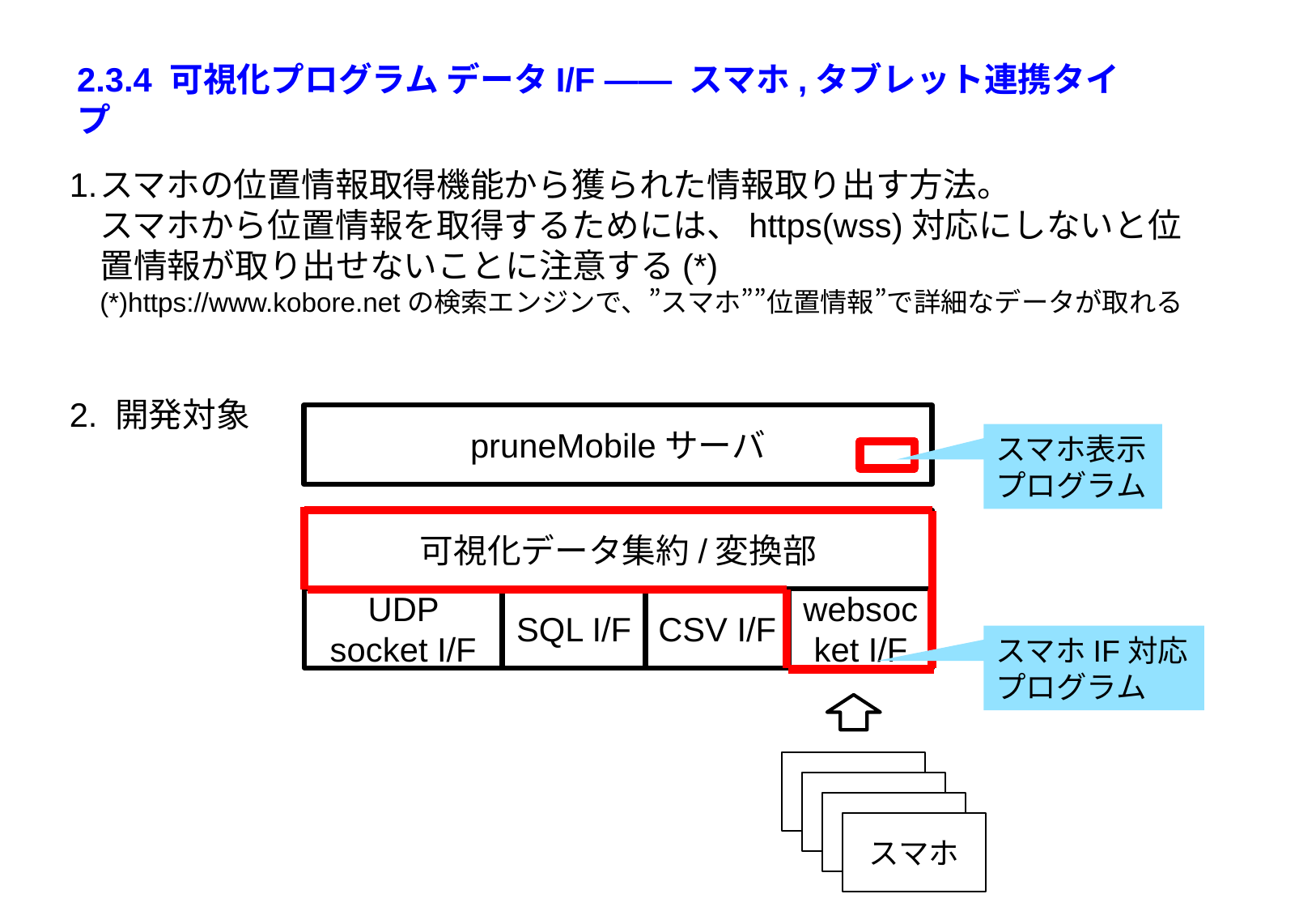

# 2.3.4 可視化プログラム データI/F ―― スマホ,タブレット連携タイプ
スマホの位置情報取得機能から獲られた情報取り出す方法。
スマホから位置情報を取得するためには、https(wss)対応にしないと位置情報が取り出せないことに注意する(*)
(*)https://www.kobore.netの検索エンジンで、”スマホ””位置情報”で詳細なデータが取れる

2. 開発対象
pruneMobileサーバ
スマホ表示プログラム

可視化データ集約/変換部
UDP socket I/F
SQL I/F
CSV I/F
websocket I/F
スマホIF対応プログラム

スマホ
スマホ
スマホ
スマホ